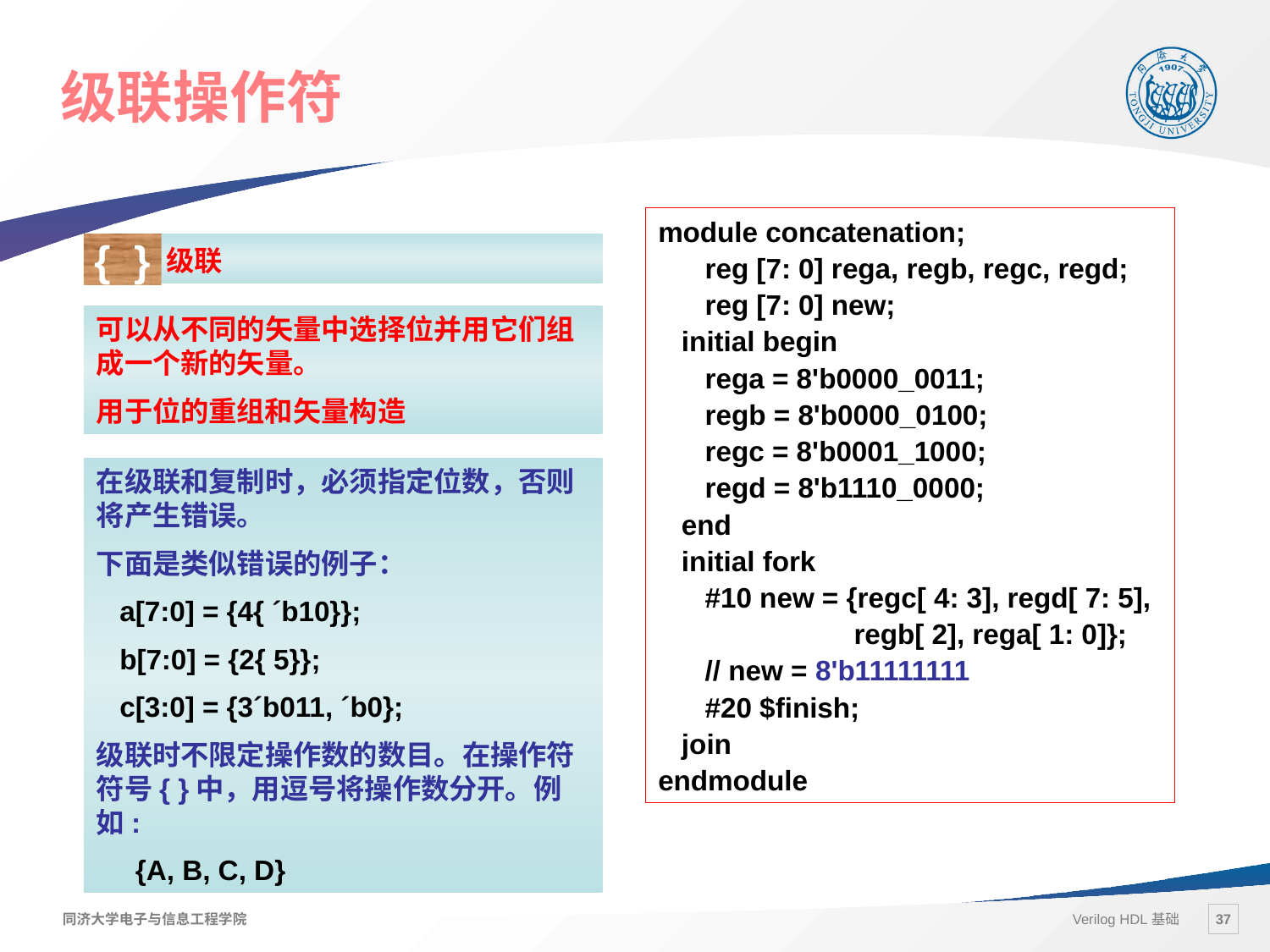

# 级联操作符
module concatenation;
      reg [7: 0] rega, regb, regc, regd;
      reg [7: 0] new;
   initial begin
      rega = 8'b0000_0011;
      regb = 8'b0000_0100;
      regc = 8'b0001_1000;
      regd = 8'b1110_0000;
   end
   initial fork
      #10 new = {regc[ 4: 3], regd[ 7: 5],
                         regb[ 2], rega[ 1: 0]};
      // new = 8'b11111111
      #20 $finish;
   join
endmodule
          级联
{  }
可以从不同的矢量中选择位并用它们组成一个新的矢量。
用于位的重组和矢量构造
在级联和复制时，必须指定位数，否则将产生错误。
下面是类似错误的例子：
   a[7:0] = {4{ ´b10}};
   b[7:0] = {2{ 5}};
   c[3:0] = {3´b011, ´b0};
级联时不限定操作数的数目。在操作符符号{ }中，用逗号将操作数分开。例如:
     {A, B, C, D}